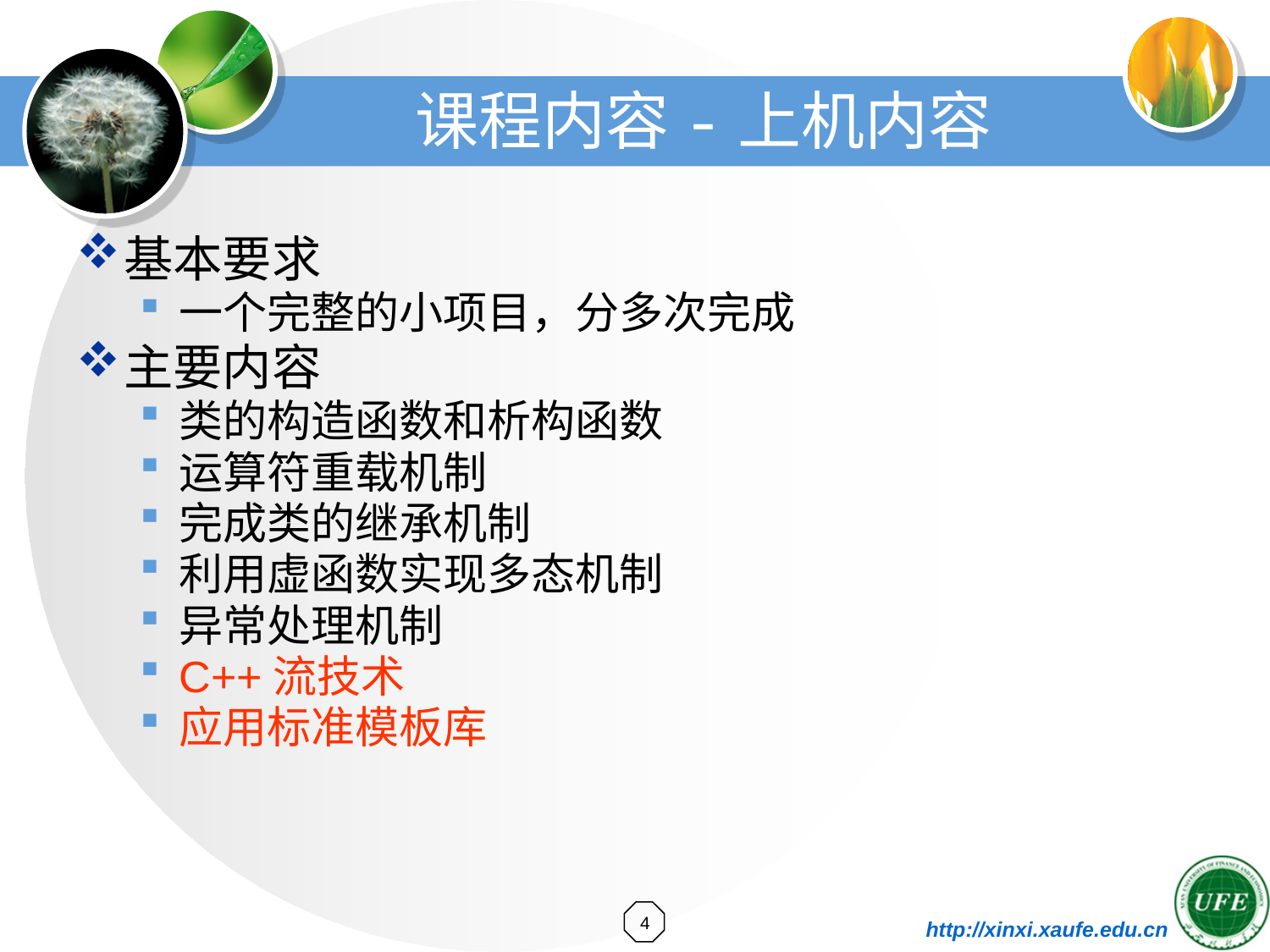

# 课程内容-上机内容
基本要求
一个完整的小项目，分多次完成
主要内容
类的构造函数和析构函数
运算符重载机制
完成类的继承机制
利用虚函数实现多态机制
异常处理机制
C++流技术
应用标准模板库
4
http://xinxi.xaufe.edu.cn